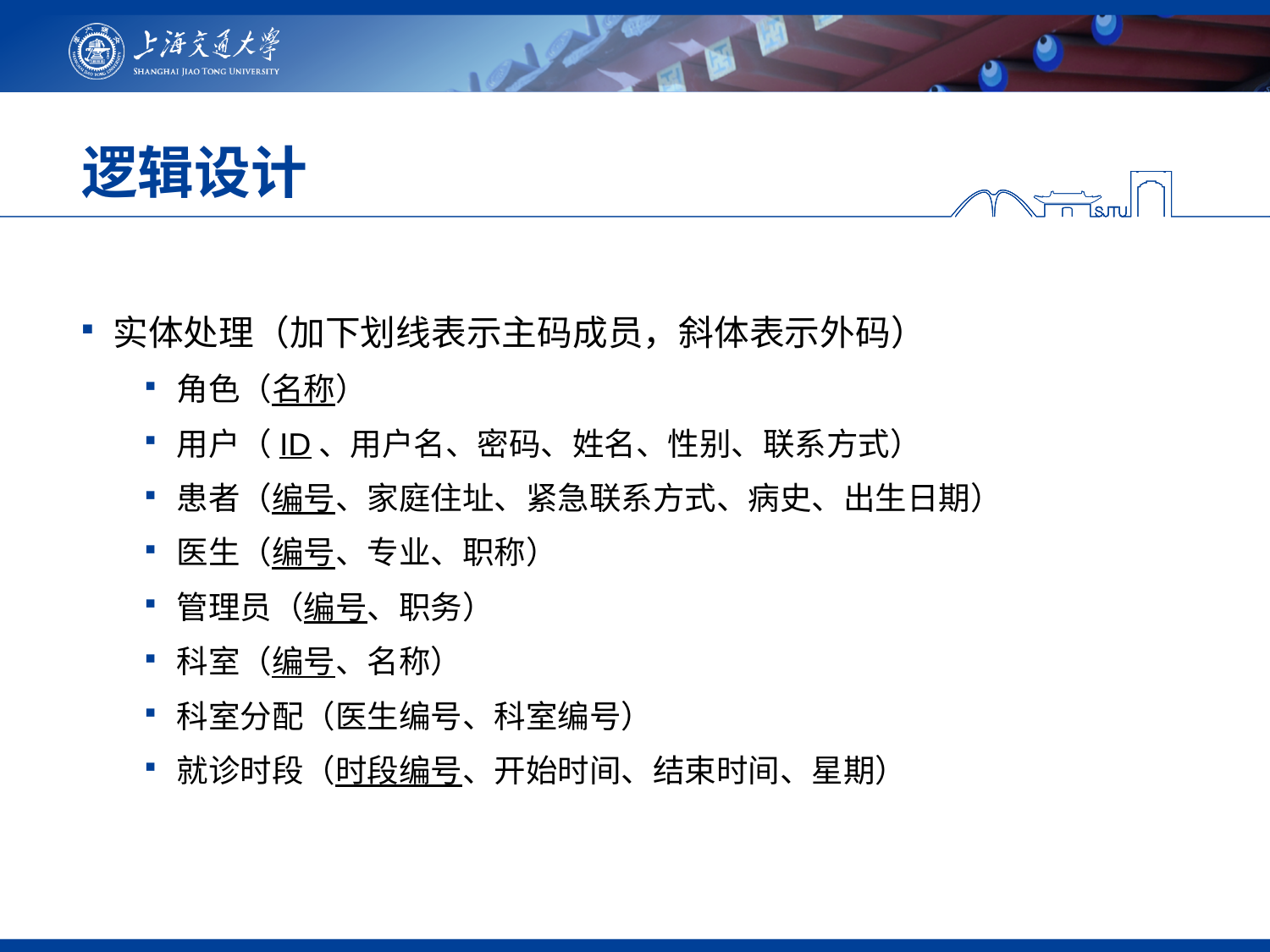

# 逻辑设计
实体处理（加下划线表示主码成员，斜体表示外码）
角色（名称）
用户（ID、用户名、密码、姓名、性别、联系方式）
患者（编号、家庭住址、紧急联系方式、病史、出生日期）
医生（编号、专业、职称）
管理员（编号、职务）
科室（编号、名称）
科室分配（医生编号、科室编号）
就诊时段（时段编号、开始时间、结束时间、星期）